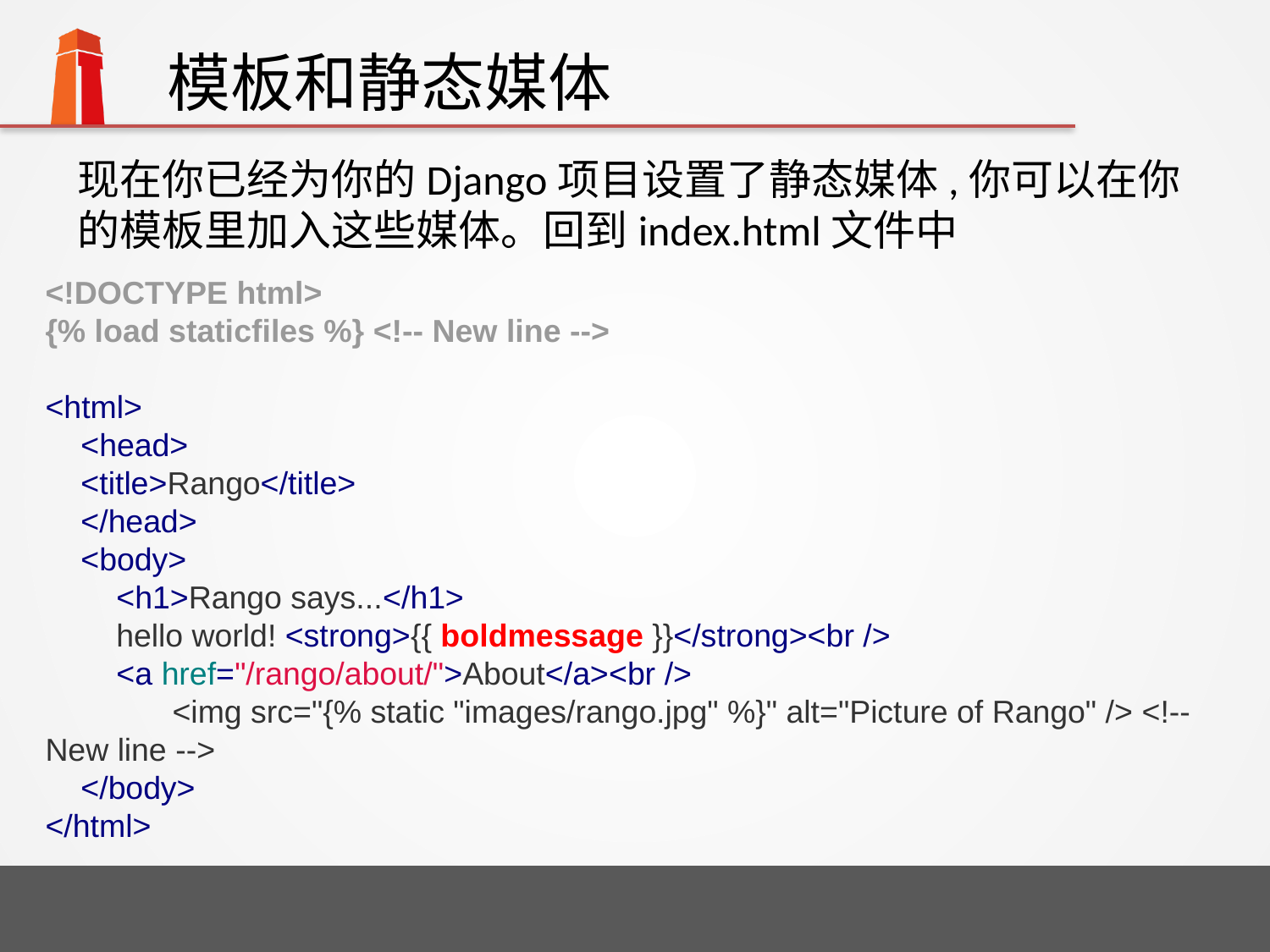

# 模板和静态媒体
现在你已经为你的Django项目设置了静态媒体,你可以在你的模板里加入这些媒体。回到index.html文件中
<!DOCTYPE html>
{% load staticfiles %} <!-- New line -->

<html>
    <head>
    <title>Rango</title>
    </head>
    <body>
        <h1>Rango says...</h1>
        hello world! <strong>{{ boldmessage }}</strong><br />
        <a href="/rango/about/">About</a><br />
	<img src="{% static "images/rango.jpg" %}" alt="Picture of Rango" /> <!-- New line -->
    </body>
</html>